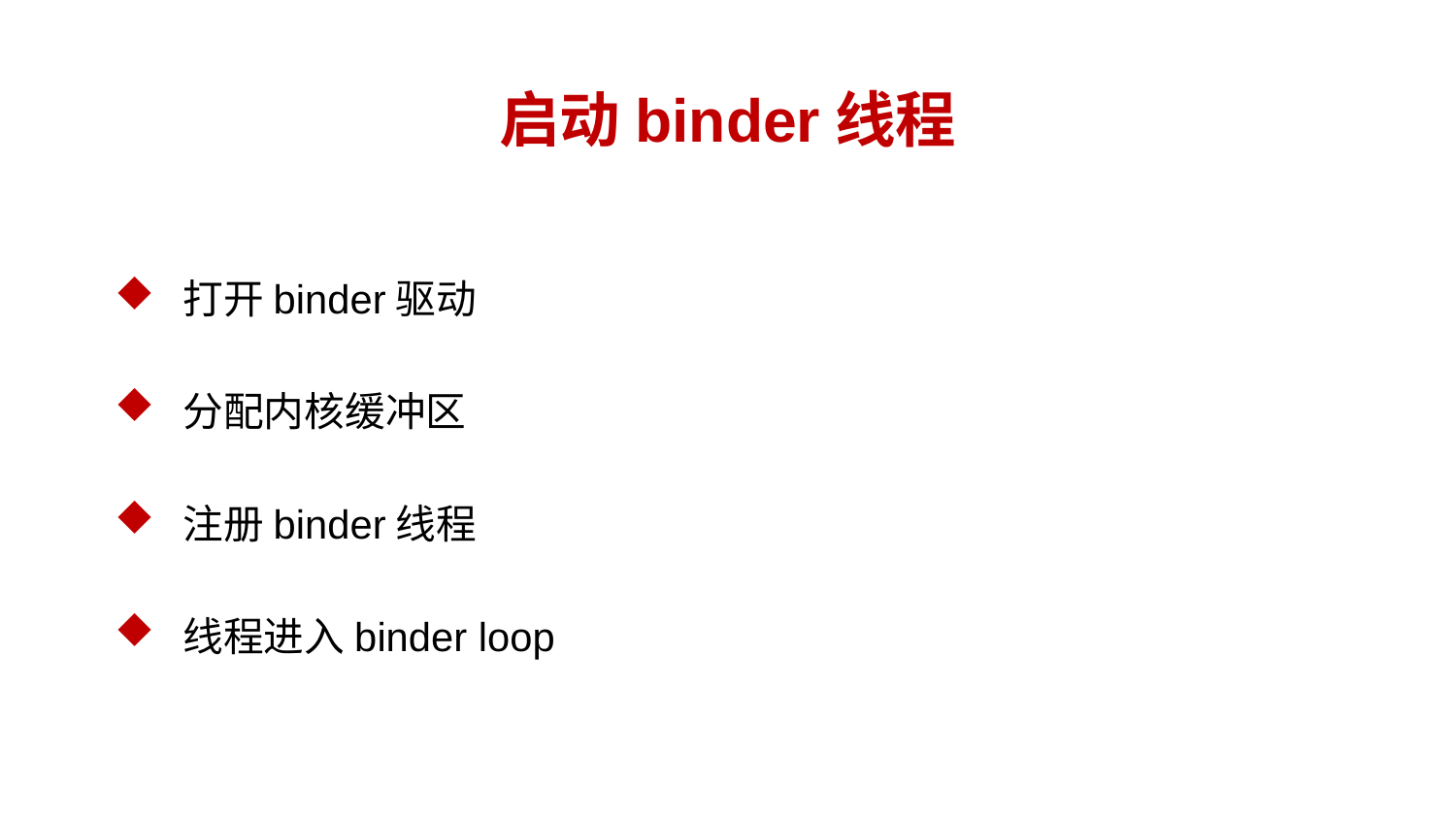

# 启动binder线程
  打开binder驱动
  分配内核缓冲区
  注册binder线程
  线程进入binder loop